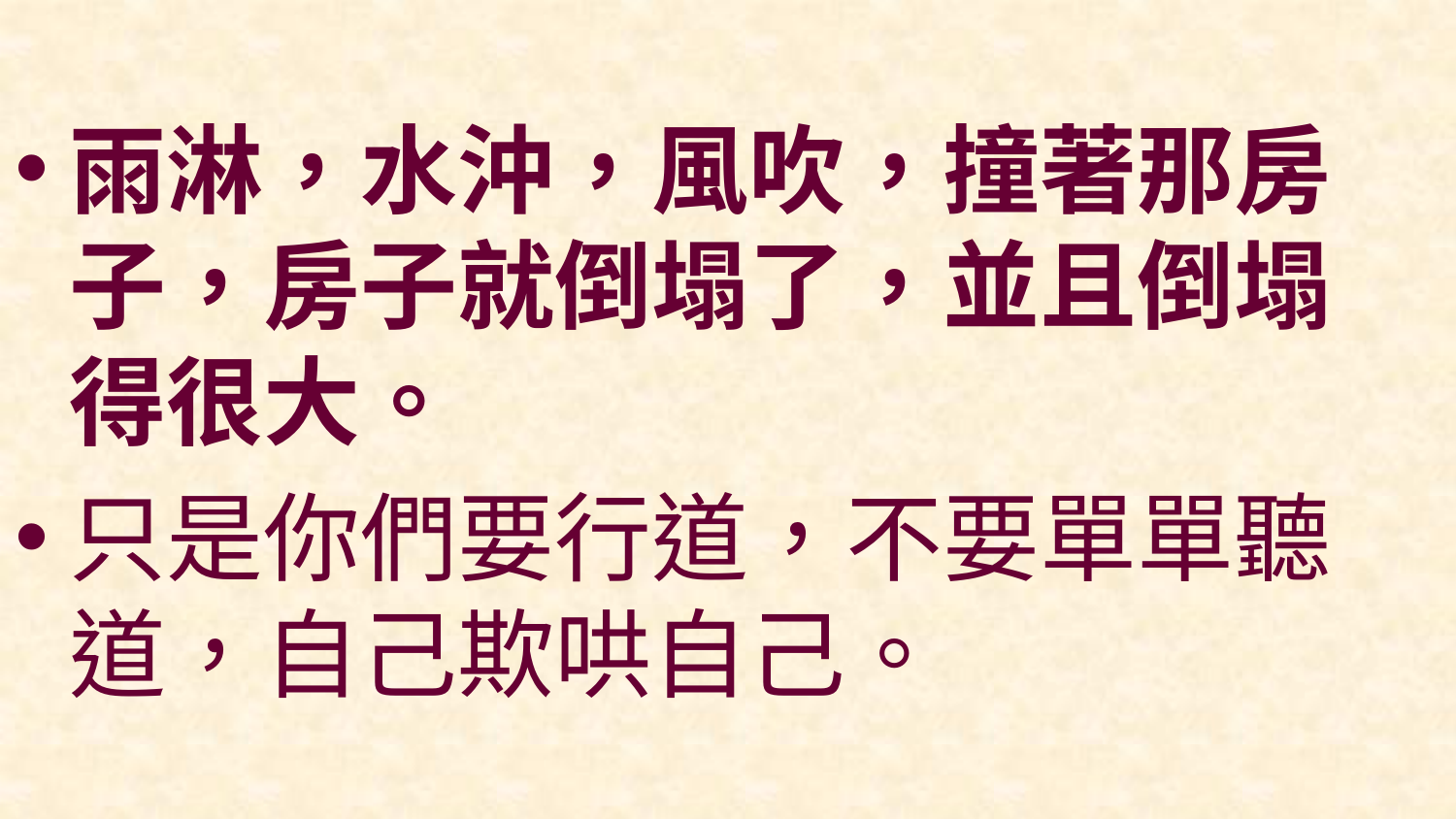

雨淋，水沖，風吹，撞著那房子，房子就倒塌了，並且倒塌得很大。
只是你們要行道，不要單單聽道，自己欺哄自己。